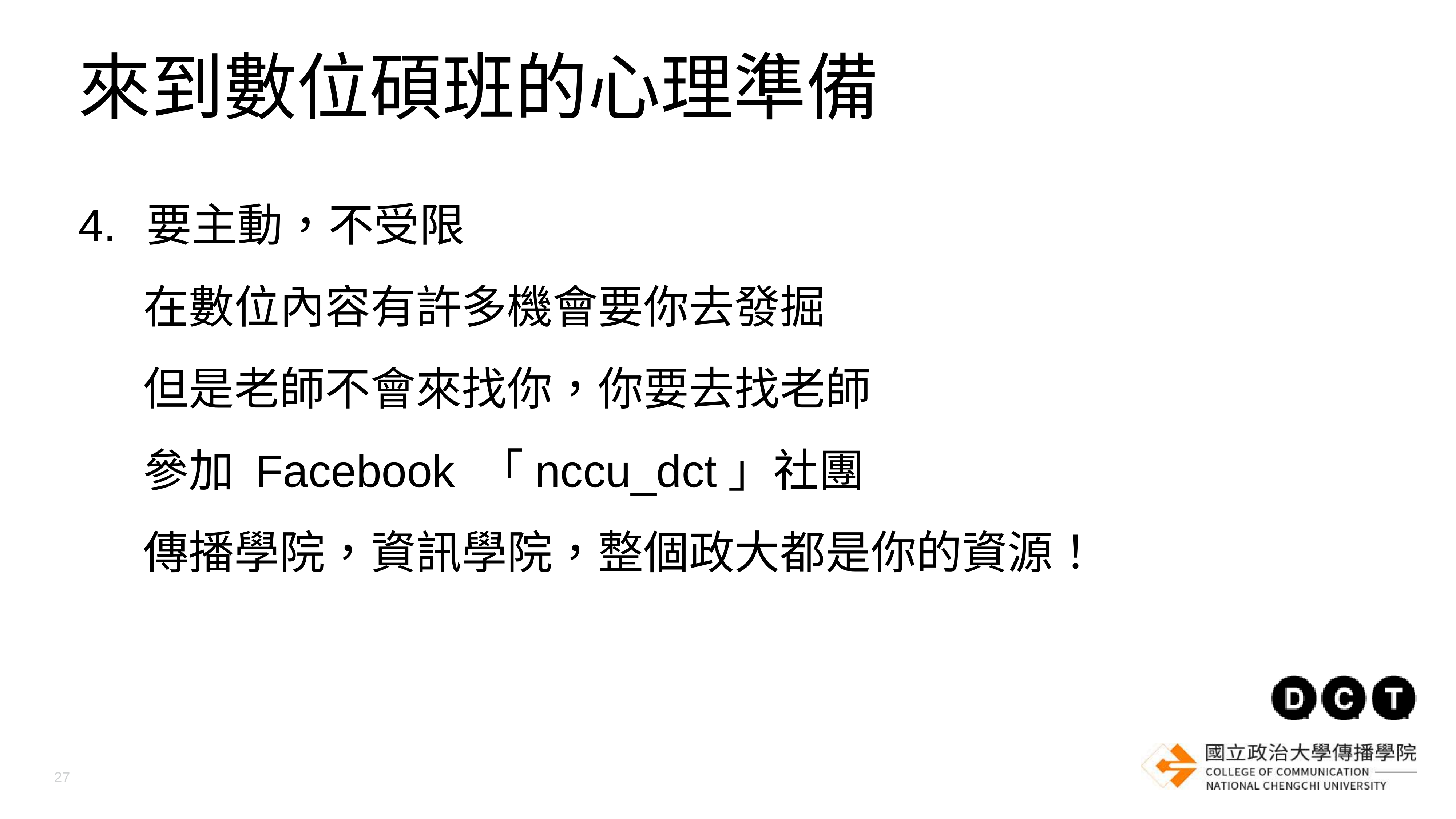

來到數位碩班的心理準備
要主動，不受限
在數位內容有許多機會要你去發掘
但是老師不會來找你，你要去找老師
參加 Facebook 「nccu_dct」社團
傳播學院，資訊學院，整個政大都是你的資源！